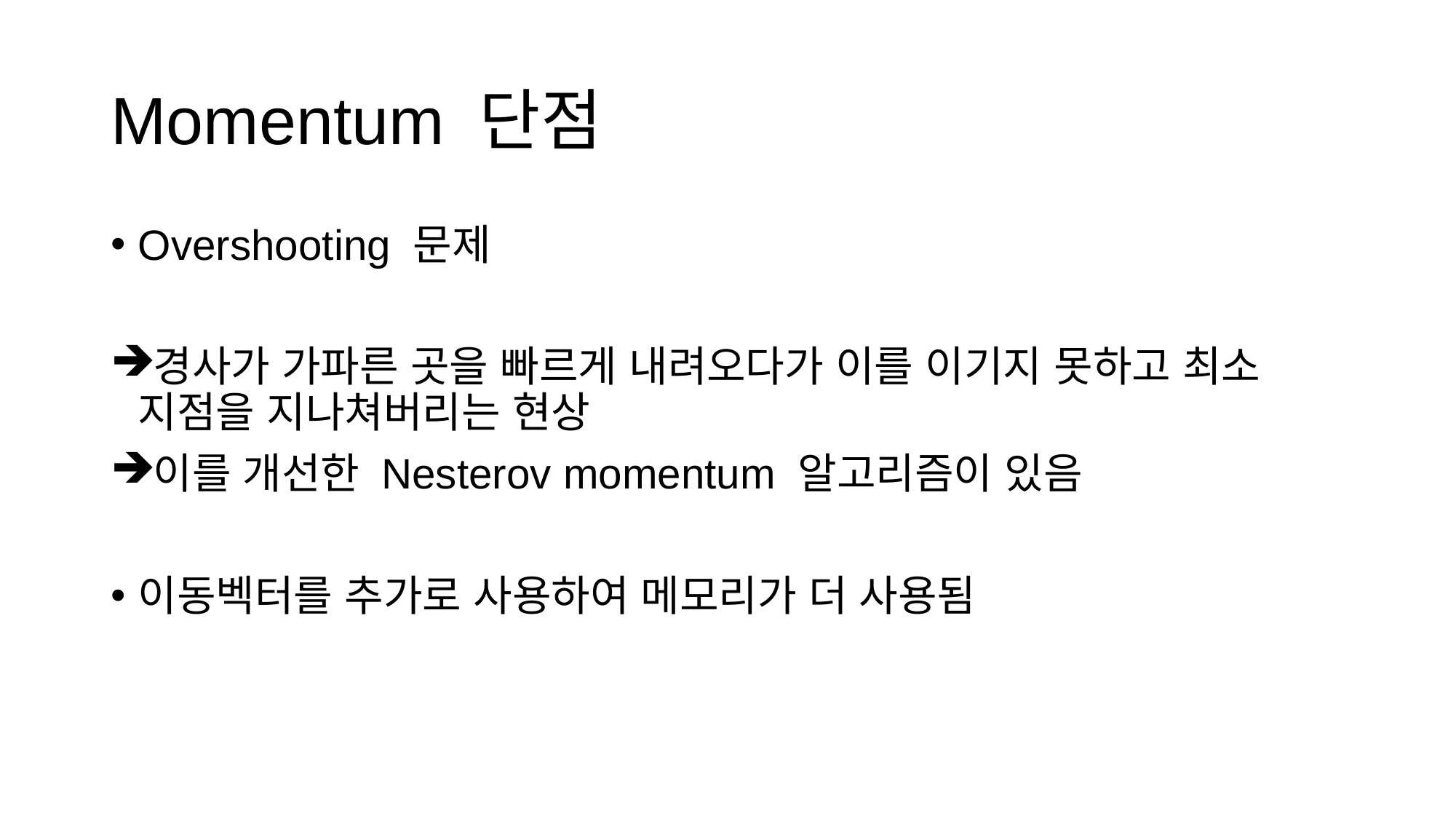

# Momentum 단점
Overshooting 문제

경사가 가파른 곳을 빠르게 내려오다가 이를 이기지 못하고 최소 지점을 지나쳐버리는 현상
이를 개선한 Nesterov momentum 알고리즘이 있음

이동벡터를 추가로 사용하여 메모리가 더 사용됨